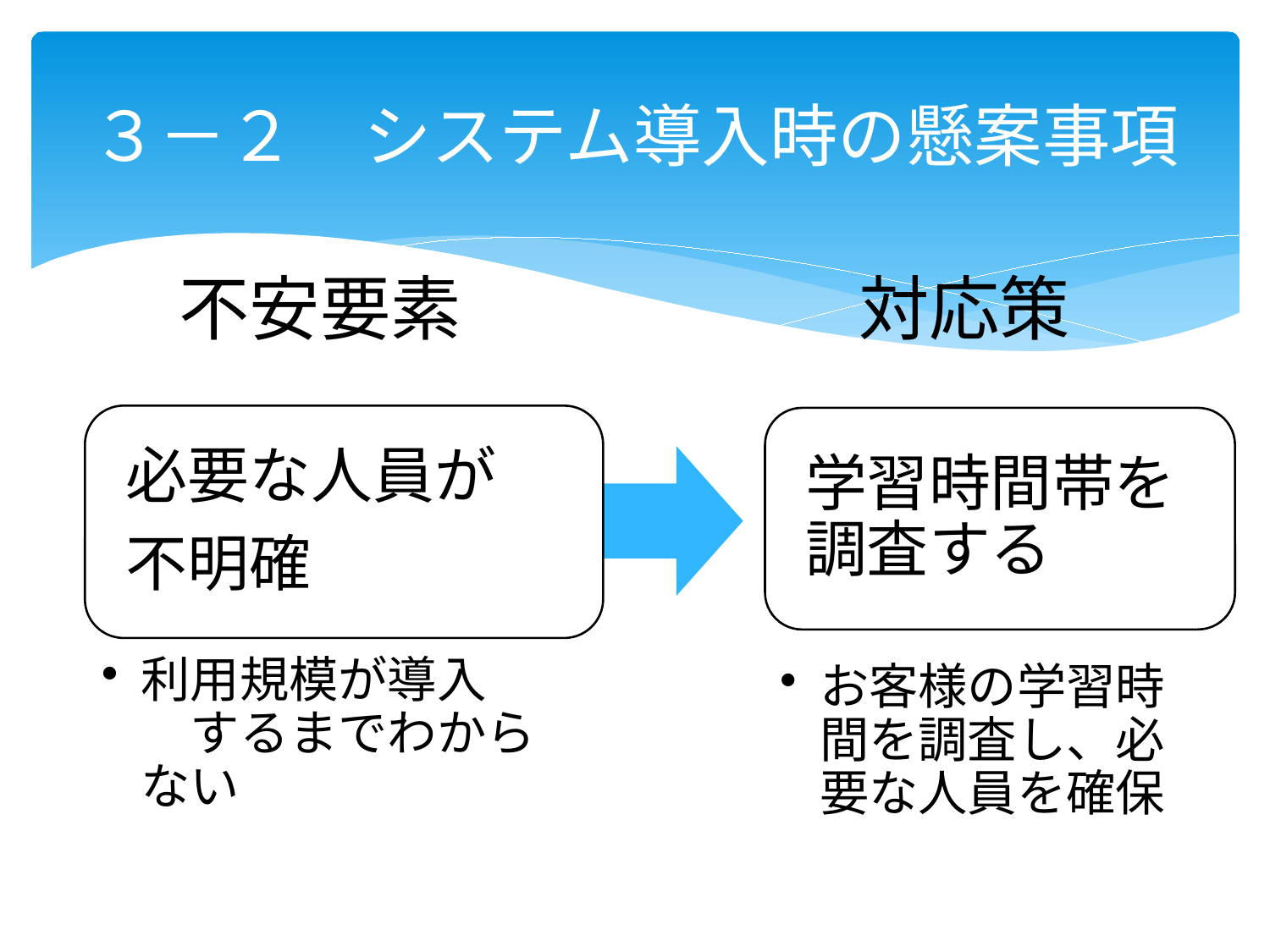

# ３－２　システム導入時の懸案事項
不安要素
対応策
必要な人員が
不明確
利用規模が導入　　するまでわからない
学習時間帯を調査する
お客様の学習時間を調査し、必要な人員を確保